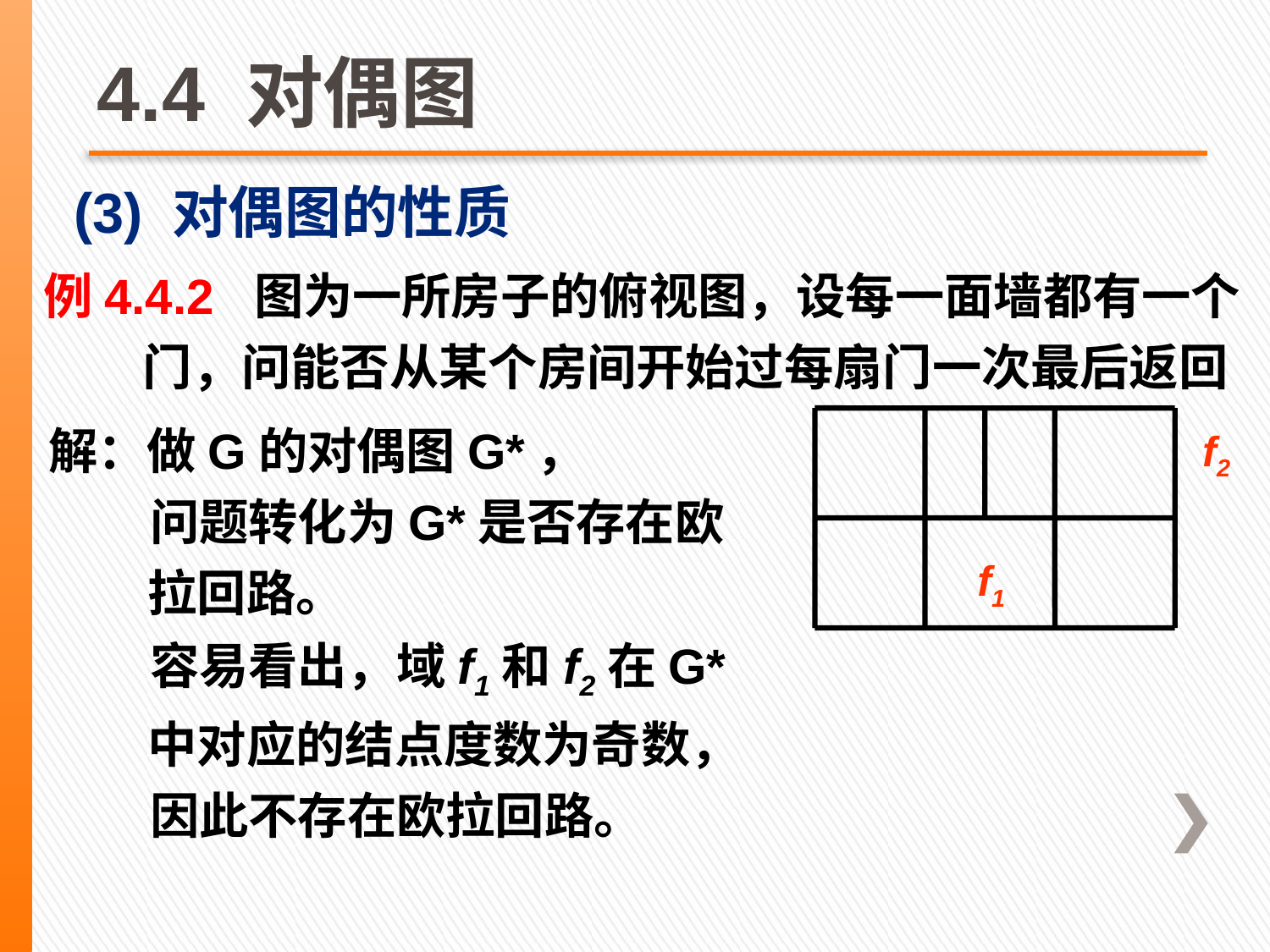

# 4.4 对偶图
(3) 对偶图的性质
例4.4.2  图为一所房子的俯视图，设每一面墙都有一个门，问能否从某个房间开始过每扇门一次最后返回
解：做G的对偶图G*，
        问题转化为G*是否存在欧拉回路。
        容易看出，域f1和f2在G*中对应的结点度数为奇数，
        因此不存在欧拉回路。

f2

f1